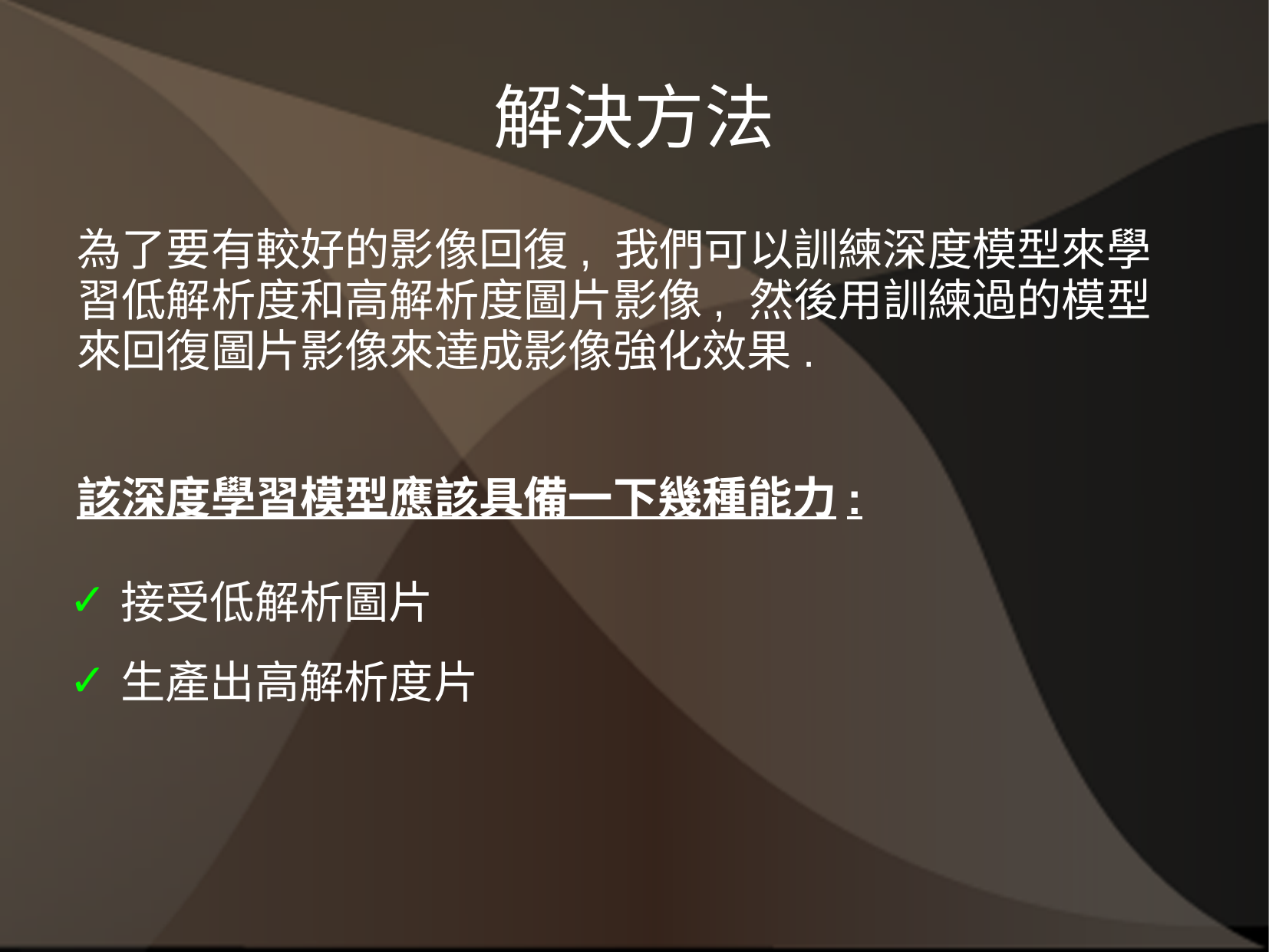

# 解決方法
為了要有較好的影像回復, 我們可以訓練深度模型來學
習低解析度和高解析度圖片影像, 然後用訓練過的模型
來回復圖片影像來達成影像強化效果.

該深度學習模型應該具備一下幾種能力:
接受低解析圖片
生產出高解析度片